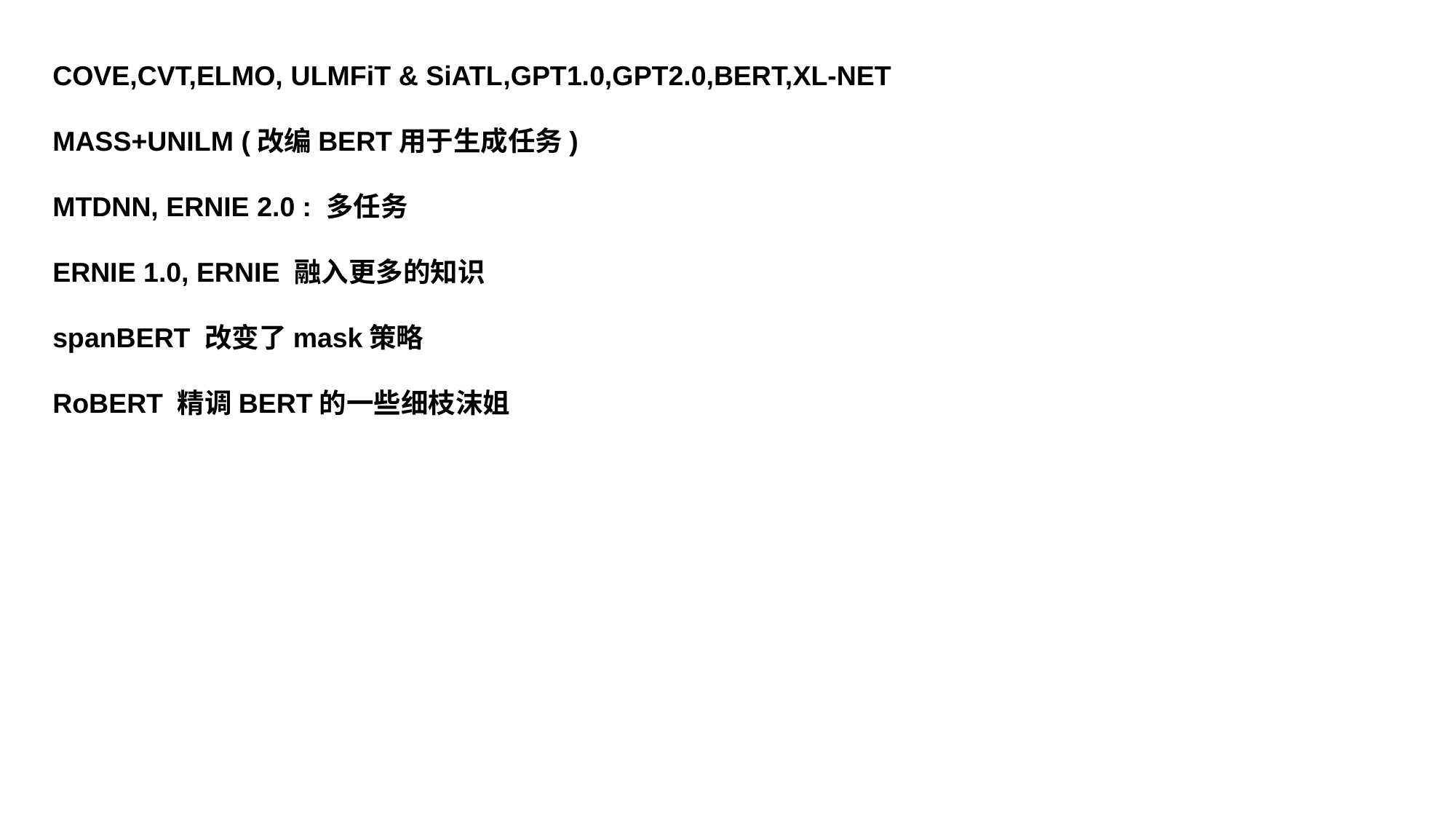

COVE,CVT,ELMO, ULMFiT & SiATL,GPT1.0,GPT2.0,BERT,XL-NET

MASS+UNILM (改编BERT用于生成任务)

MTDNN, ERNIE 2.0 : 多任务

ERNIE 1.0, ERNIE 融入更多的知识

spanBERT 改变了mask策略

RoBERT 精调BERT的一些细枝沫姐